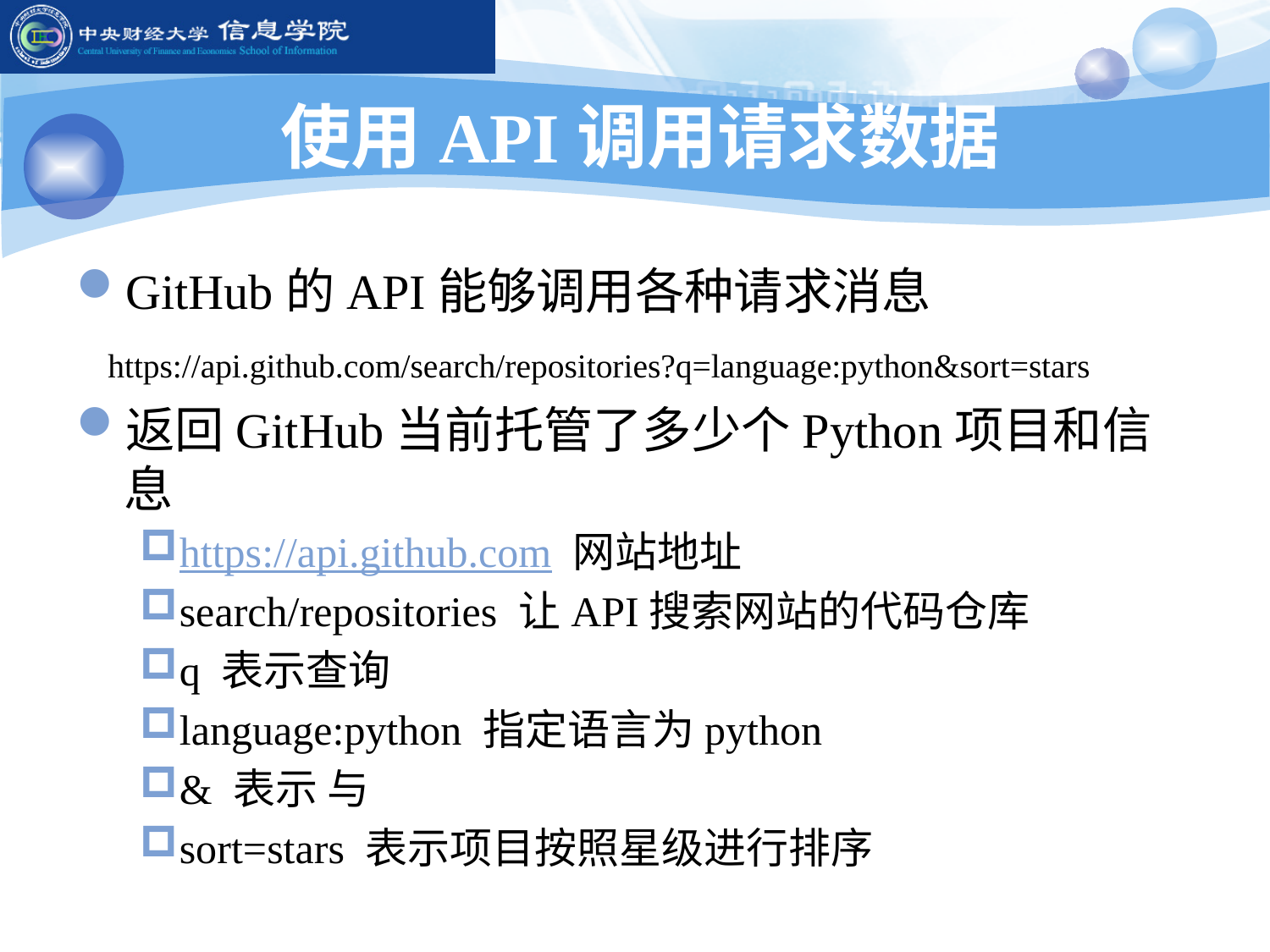

# 使用API调用请求数据
GitHub的API能够调用各种请求消息

返回GitHub当前托管了多少个Python项目和信息
https://api.github.com 网站地址
search/repositories 让API搜索网站的代码仓库
q 表示查询
language:python 指定语言为python
& 表示 与
sort=stars 表示项目按照星级进行排序

https://api.github.com/search/repositories?q=language:python&sort=stars